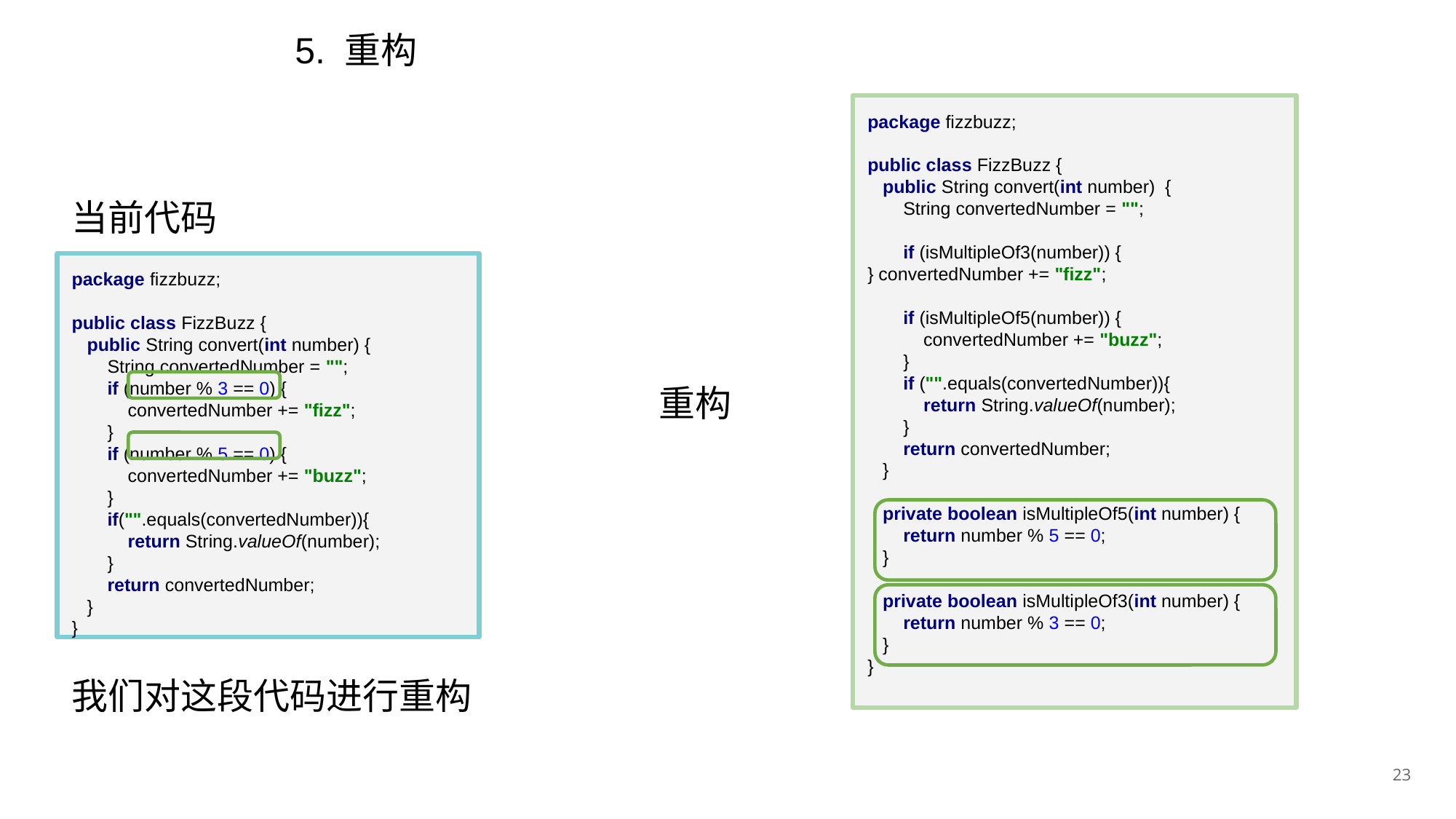

# 5. 重构
package fizzbuzz;

public class FizzBuzz {
   public String convert(int number)  {
       String convertedNumber = "";

       if (isMultipleOf3(number)) {
} convertedNumber += "fizz";

       if (isMultipleOf5(number)) {
           convertedNumber += "buzz";
       }
       if ("".equals(convertedNumber)){
           return String.valueOf(number);
       }
       return convertedNumber;
   }

   private boolean isMultipleOf5(int number) {
       return number % 5 == 0;
   }

   private boolean isMultipleOf3(int number) {
       return number % 3 == 0;
   }
}

当前代码
package fizzbuzz;

public class FizzBuzz {
   public String convert(int number) {
       String convertedNumber = "";
       if (number % 3 == 0) {
           convertedNumber += "fizz";
       }
       if (number % 5 == 0) {
           convertedNumber += "buzz";
       }
       if("".equals(convertedNumber)){
           return String.valueOf(number);
       }
       return convertedNumber;
   }
}
重构

我们对这段代码进行重构
23